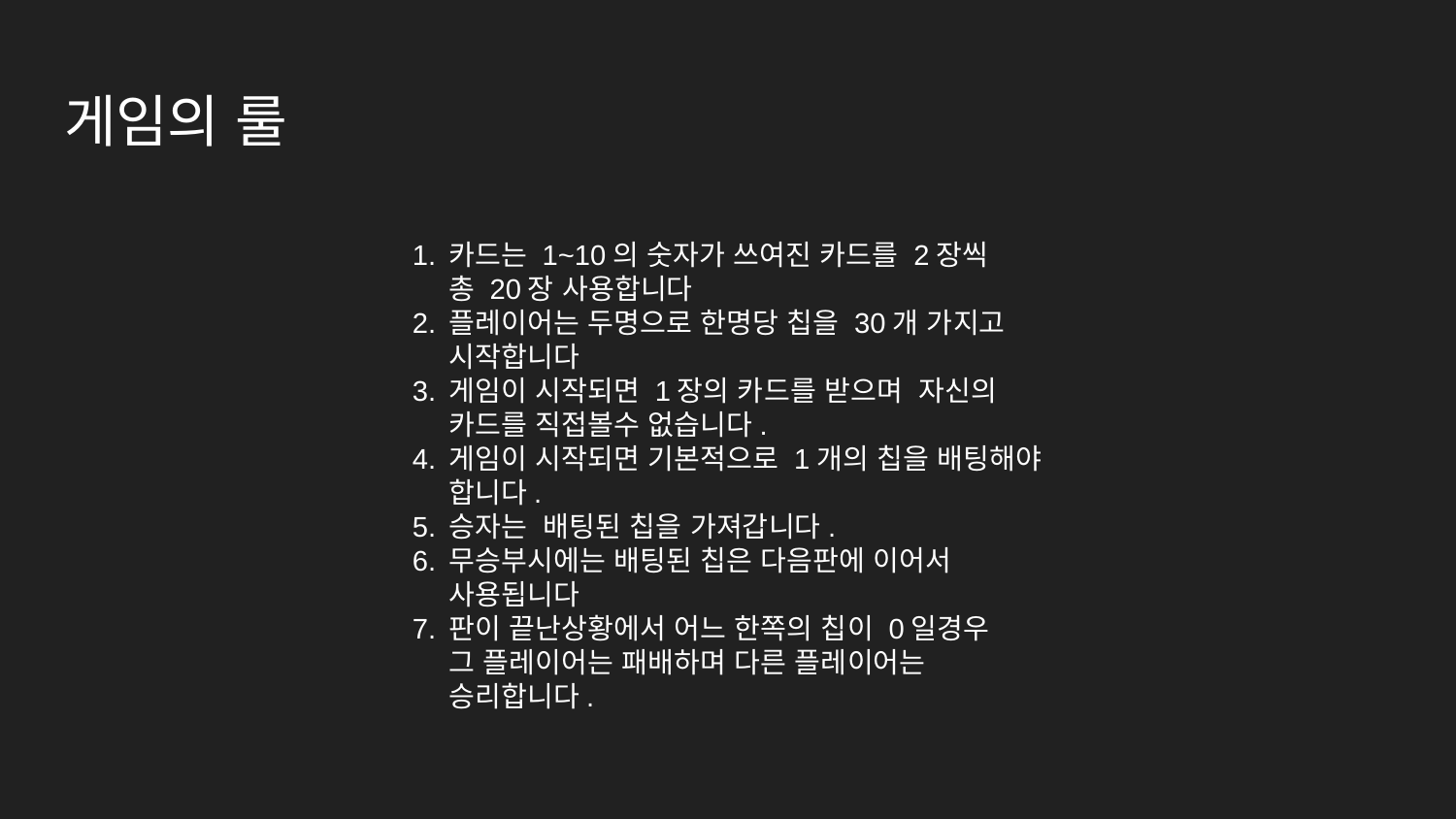

# 게임의 룰
카드는 1~10의 숫자가 쓰여진 카드를 2장씩
총 20장 사용합니다
플레이어는 두명으로 한명당 칩을 30개 가지고 시작합니다
게임이 시작되면 1장의 카드를 받으며  자신의
카드를 직접볼수 없습니다.
게임이 시작되면 기본적으로 1개의 칩을 배팅해야 합니다.
승자는  배팅된 칩을 가져갑니다.
무승부시에는 배팅된 칩은 다음판에 이어서 사용됩니다
판이 끝난상황에서 어느 한쪽의 칩이 0일경우
그 플레이어는 패배하며 다른 플레이어는 승리합니다.